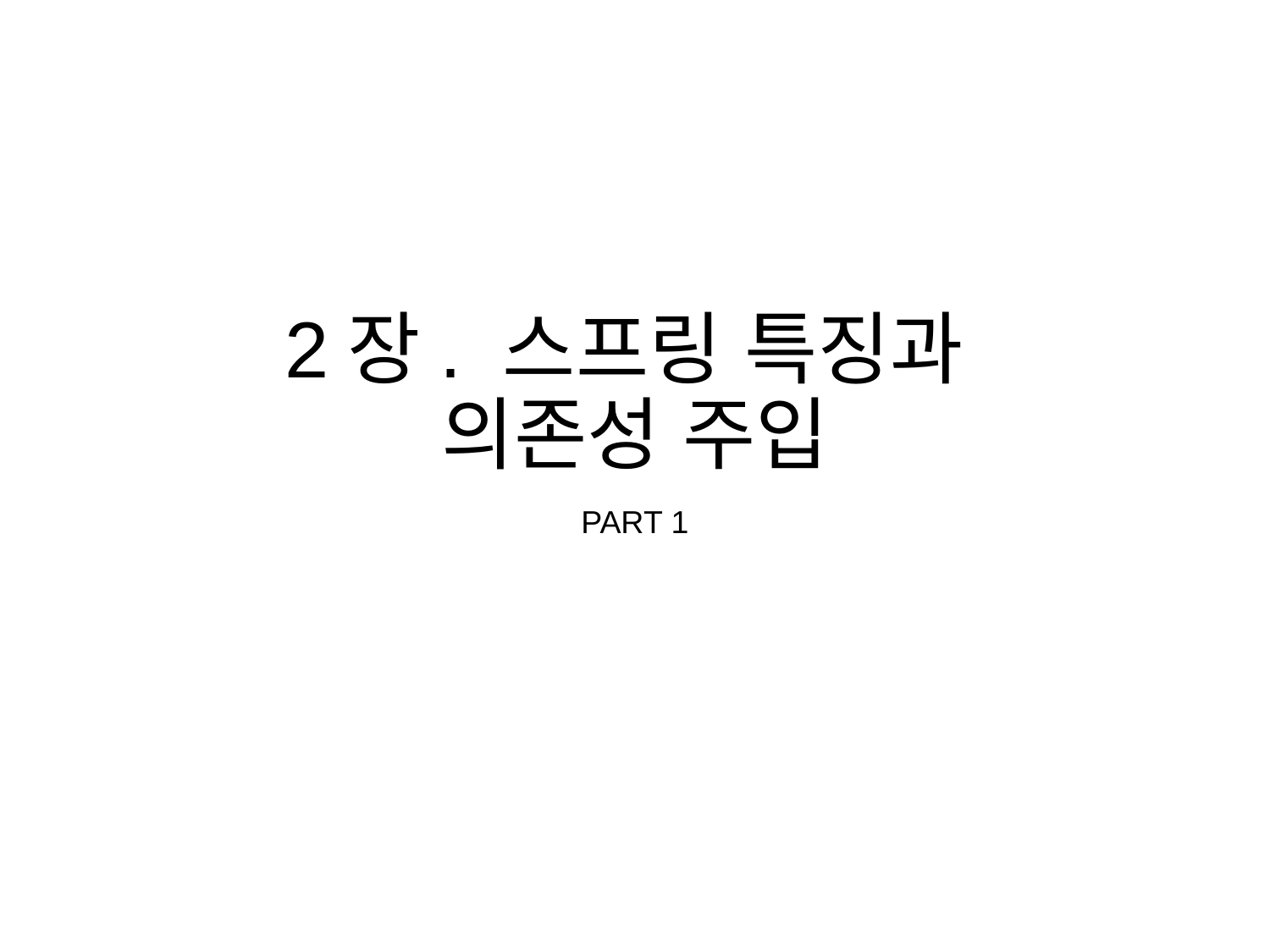

# 2장. 스프링 특징과 의존성 주입
PART 1